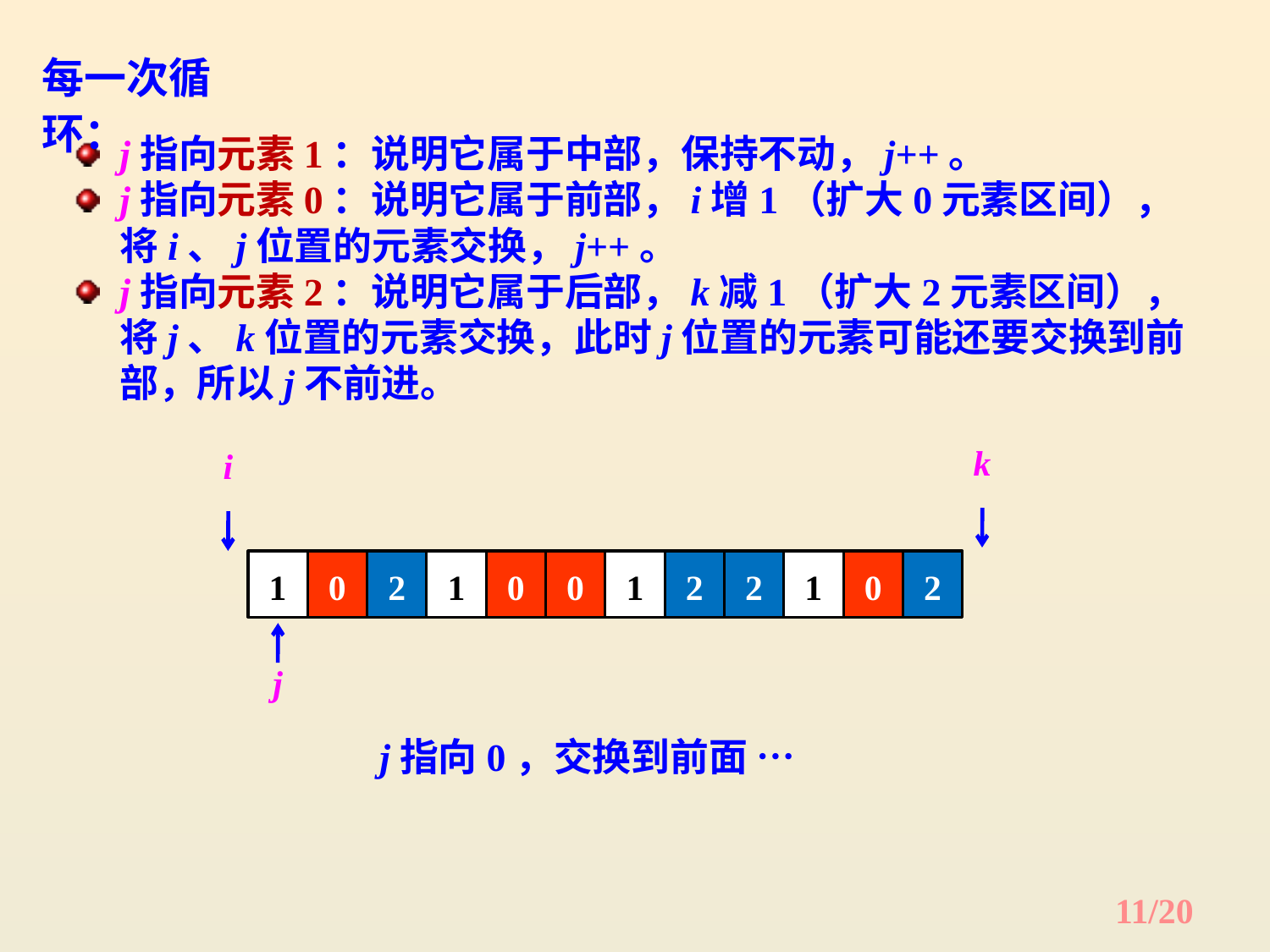

每一次循环：
j指向元素1：说明它属于中部，保持不动，j++。
j指向元素0：说明它属于前部，i增1（扩大0元素区间），将i、j位置的元素交换，j++。
j指向元素2：说明它属于后部，k减1（扩大2元素区间），将j、k位置的元素交换，此时j位置的元素可能还要交换到前部，所以j不前进。
k
i
1
0
2
1
0
0
1
2
2
1
0
2
j
j指向0，交换到前面 …
11/20